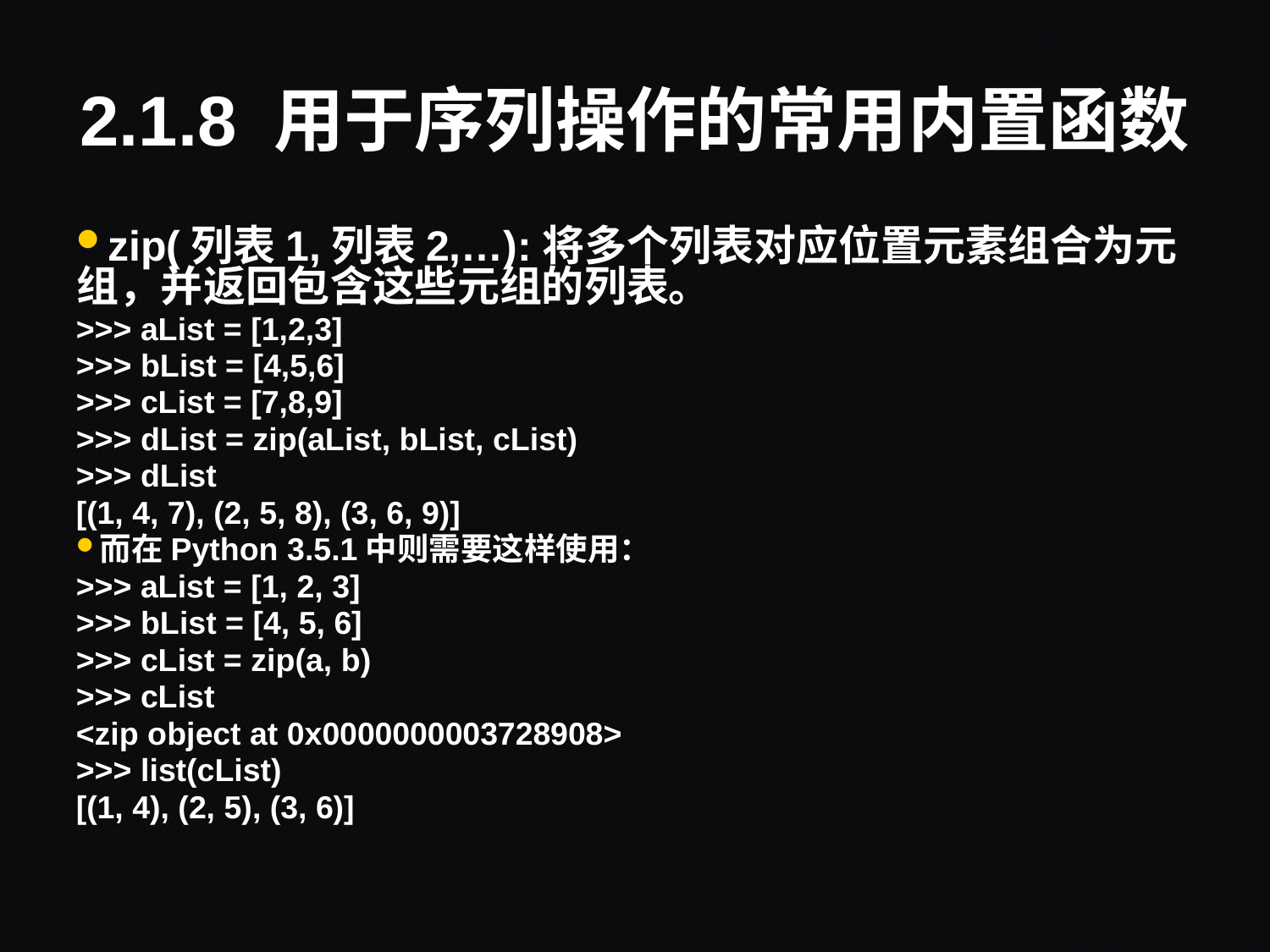

# 2.1.8 用于序列操作的常用内置函数
zip(列表1,列表2,…):将多个列表对应位置元素组合为元组，并返回包含这些元组的列表。
>>> aList = [1,2,3]
>>> bList = [4,5,6]
>>> cList = [7,8,9]
>>> dList = zip(aList, bList, cList)
>>> dList
[(1, 4, 7), (2, 5, 8), (3, 6, 9)]
而在Python 3.5.1中则需要这样使用：
>>> aList = [1, 2, 3]
>>> bList = [4, 5, 6]
>>> cList = zip(a, b)
>>> cList
<zip object at 0x0000000003728908>
>>> list(cList)
[(1, 4), (2, 5), (3, 6)]